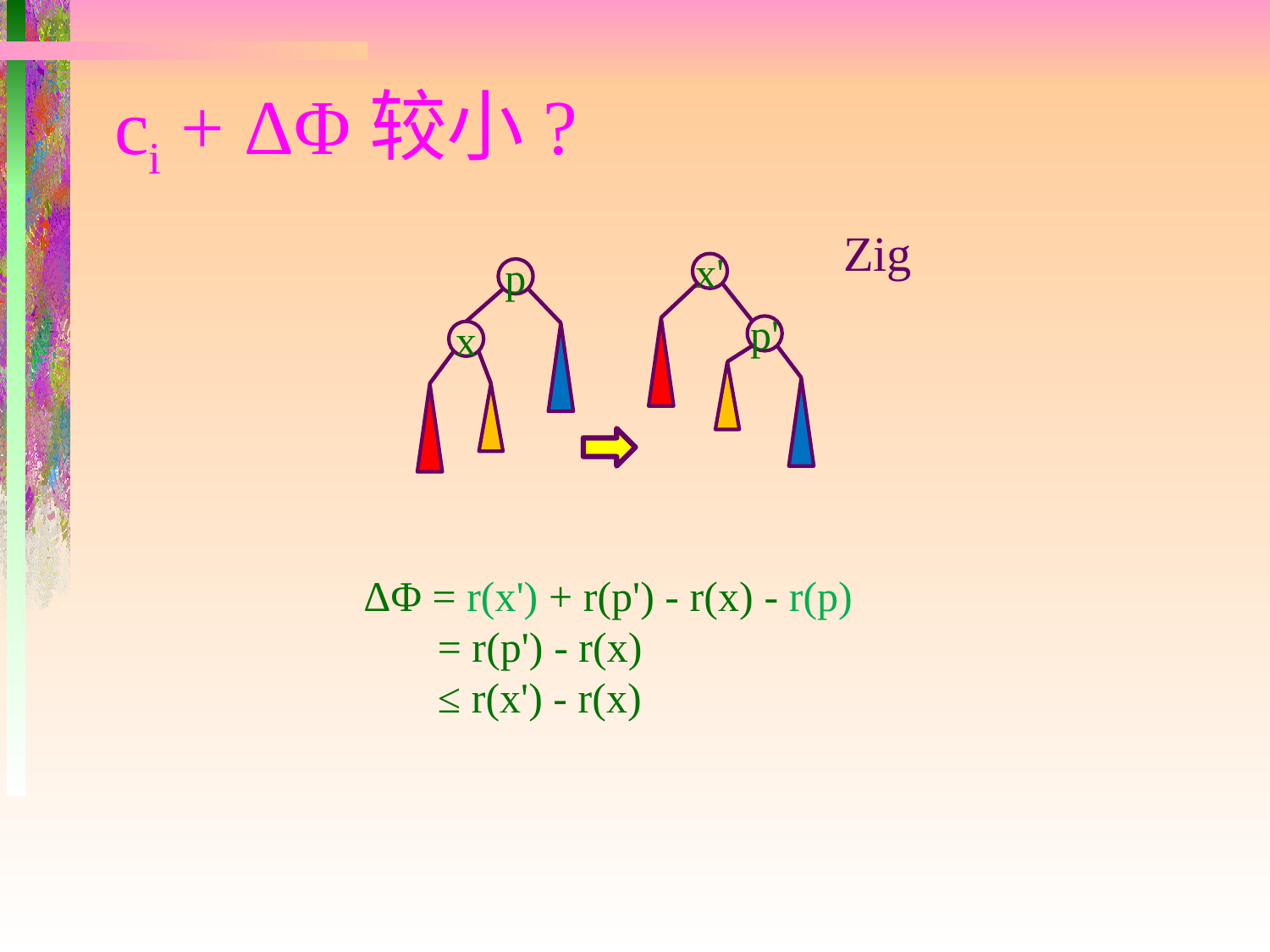

# ci + ΔΦ较小?
Zig
x'
p'

p
x

ΔΦ = r(x') + r(p') - r(x) - r(p)
       = r(p') - r(x)
       ≤ r(x') - r(x)